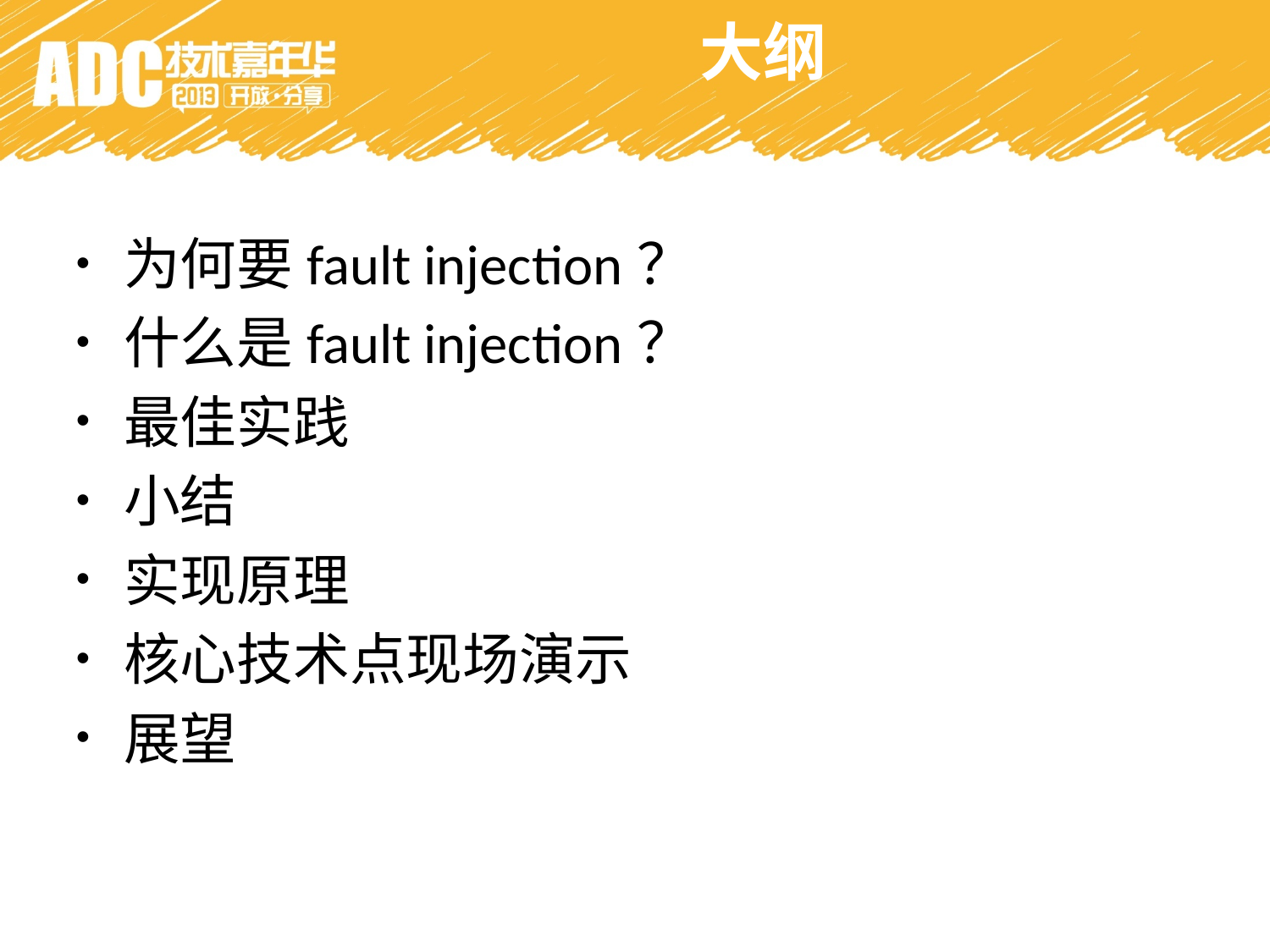

大纲
为何要fault injection？
什么是fault injection？
最佳实践
小结
实现原理
核心技术点现场演示
展望